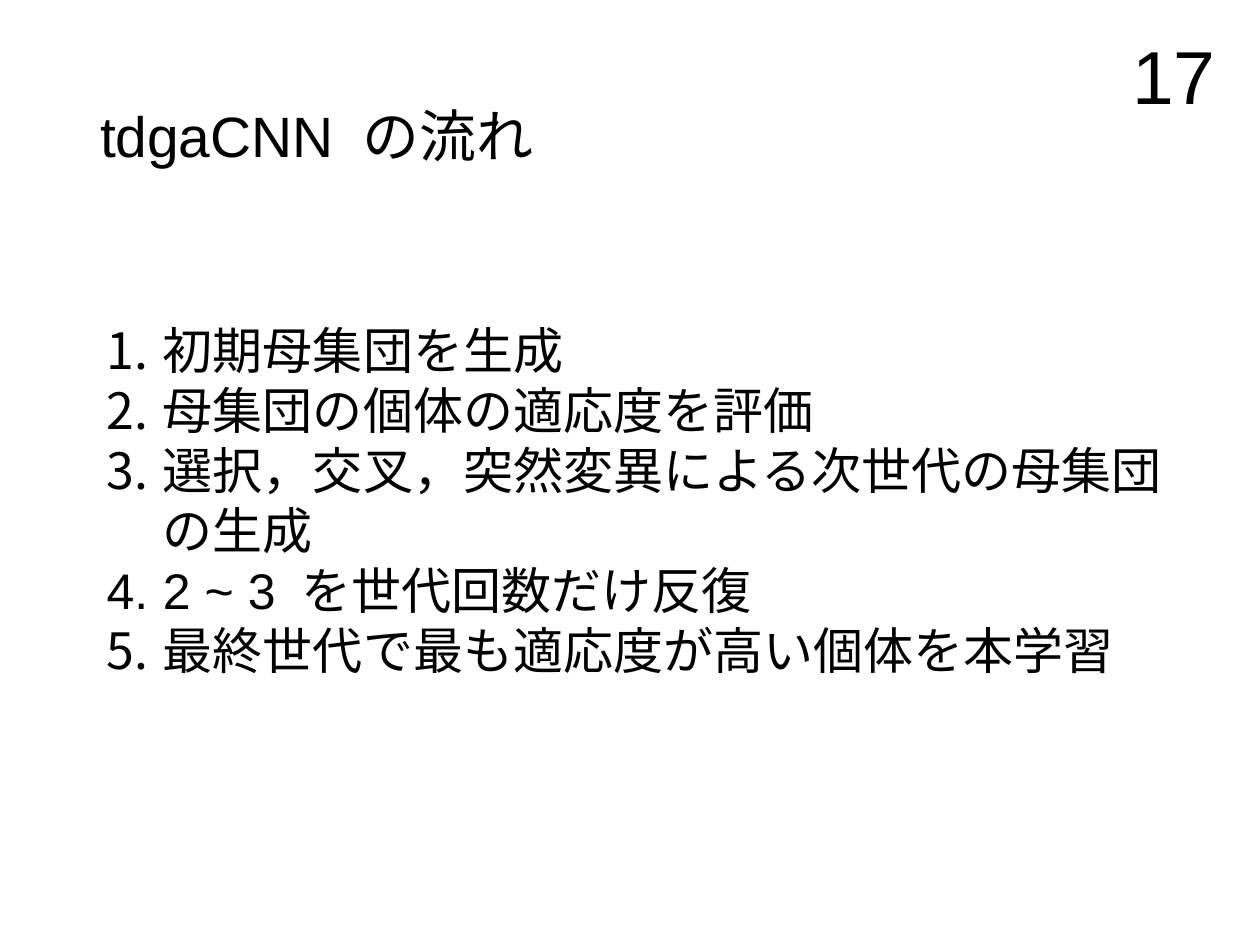

# tdgaCNN の流れ
17
初期母集団を生成
母集団の個体の適応度を評価
選択，交叉，突然変異による次世代の母集団
の生成
2 ~ 3 を世代回数だけ反復
最終世代で最も適応度が高い個体を本学習